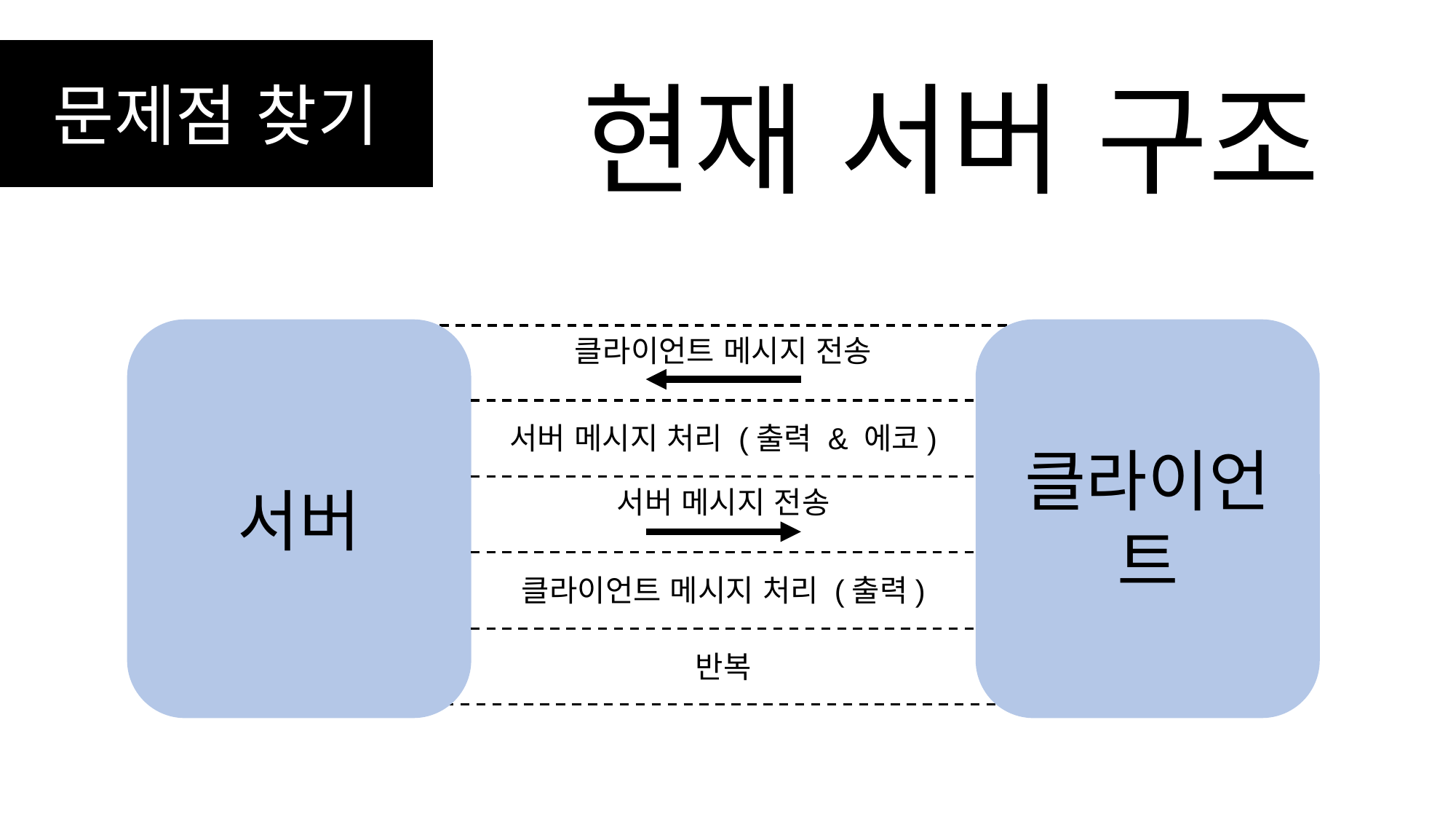

문제점 찾기
현재 서버 구조
서버
클라이언트
클라이언트 메시지 전송
서버 메시지 처리 (출력 & 에코)
서버 메시지 전송
클라이언트 메시지 처리 (출력)
반복